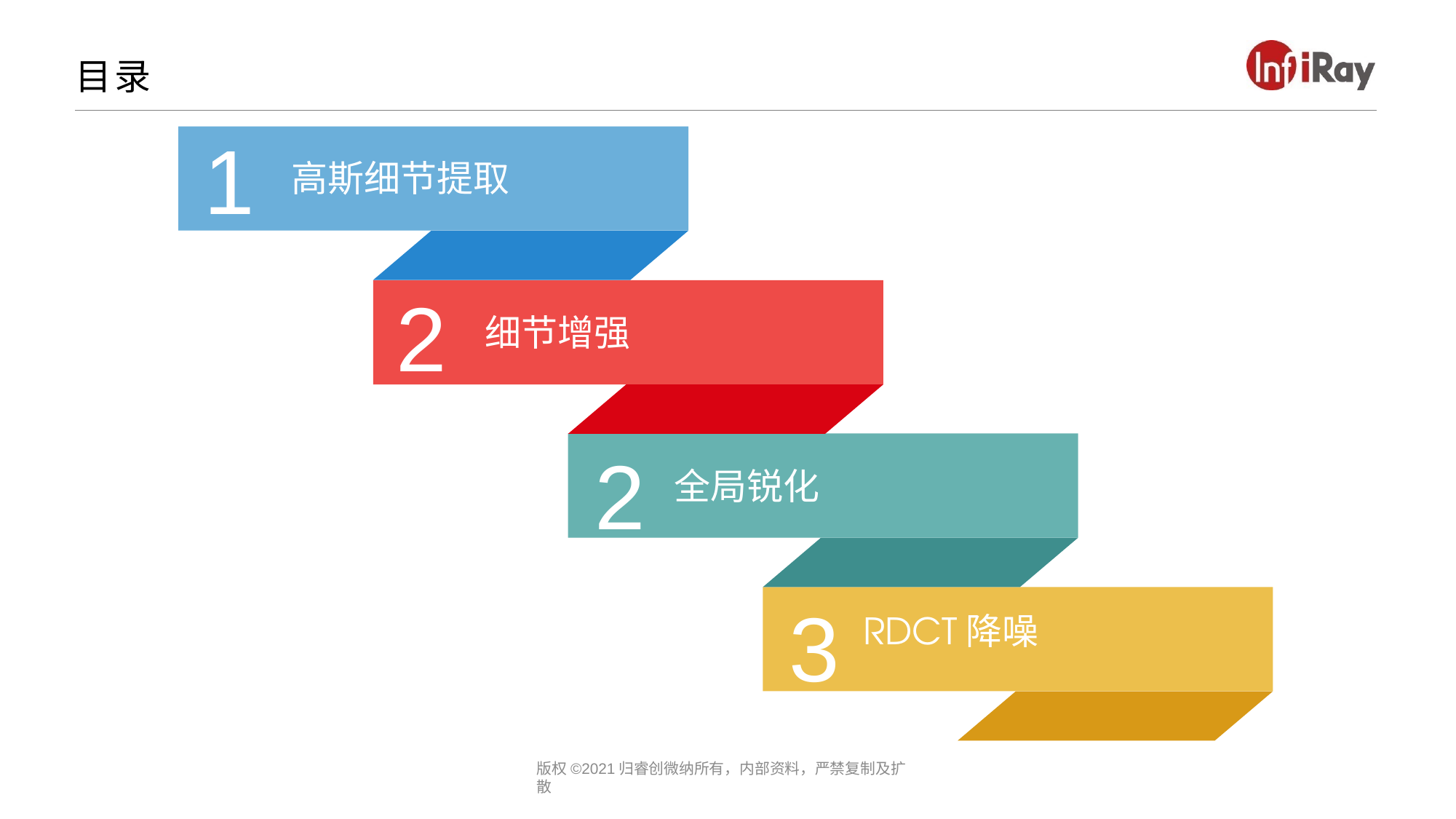

# 目录
1
高斯细节提取

2
细节增强

2
全局锐化

3
RDCT降噪